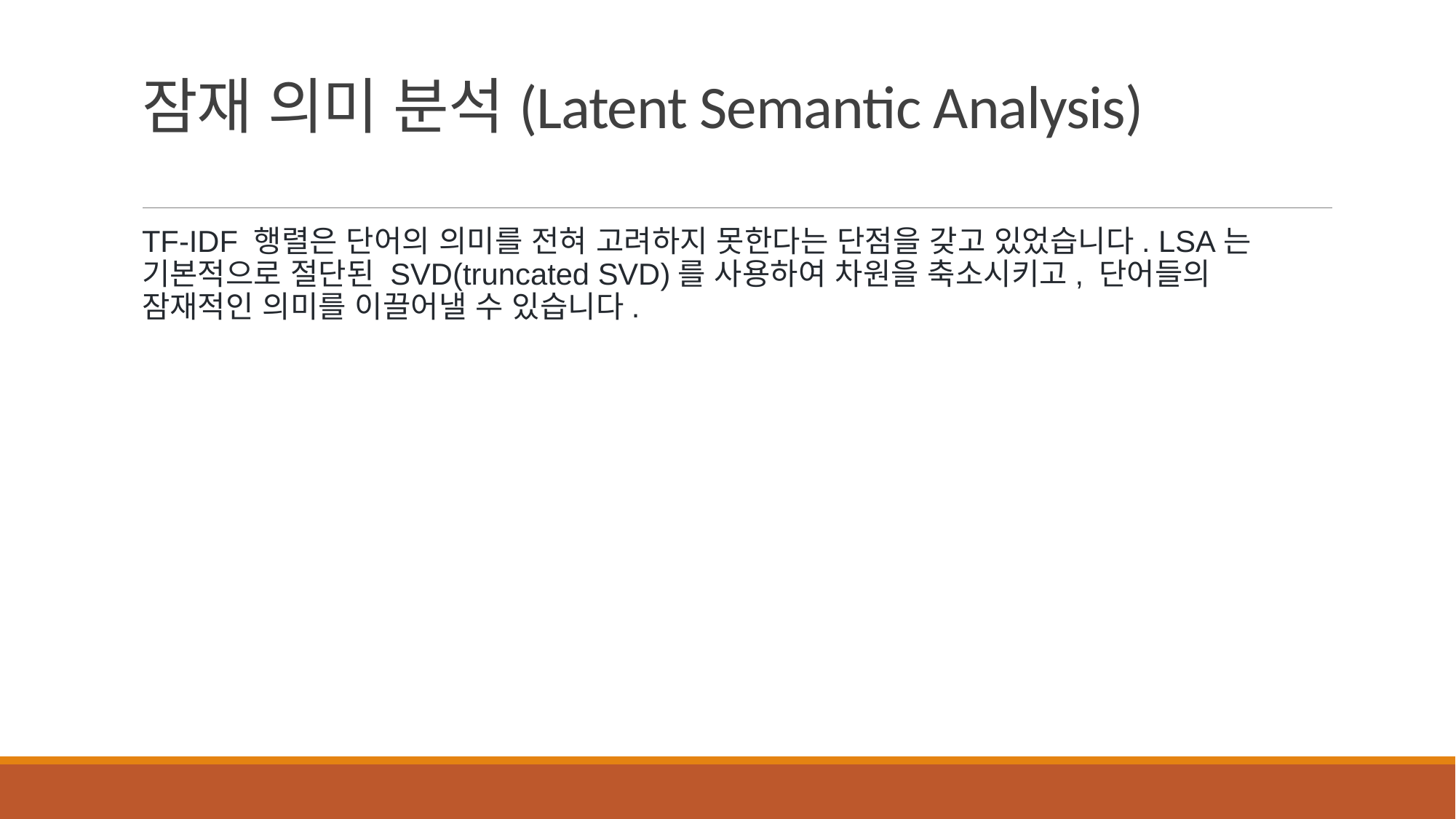

# 잠재 의미 분석(Latent Semantic Analysis)
TF-IDF 행렬은 단어의 의미를 전혀 고려하지 못한다는 단점을 갖고 있었습니다. LSA는 기본적으로 절단된 SVD(truncated SVD)를 사용하여 차원을 축소시키고, 단어들의 잠재적인 의미를 이끌어낼 수 있습니다.